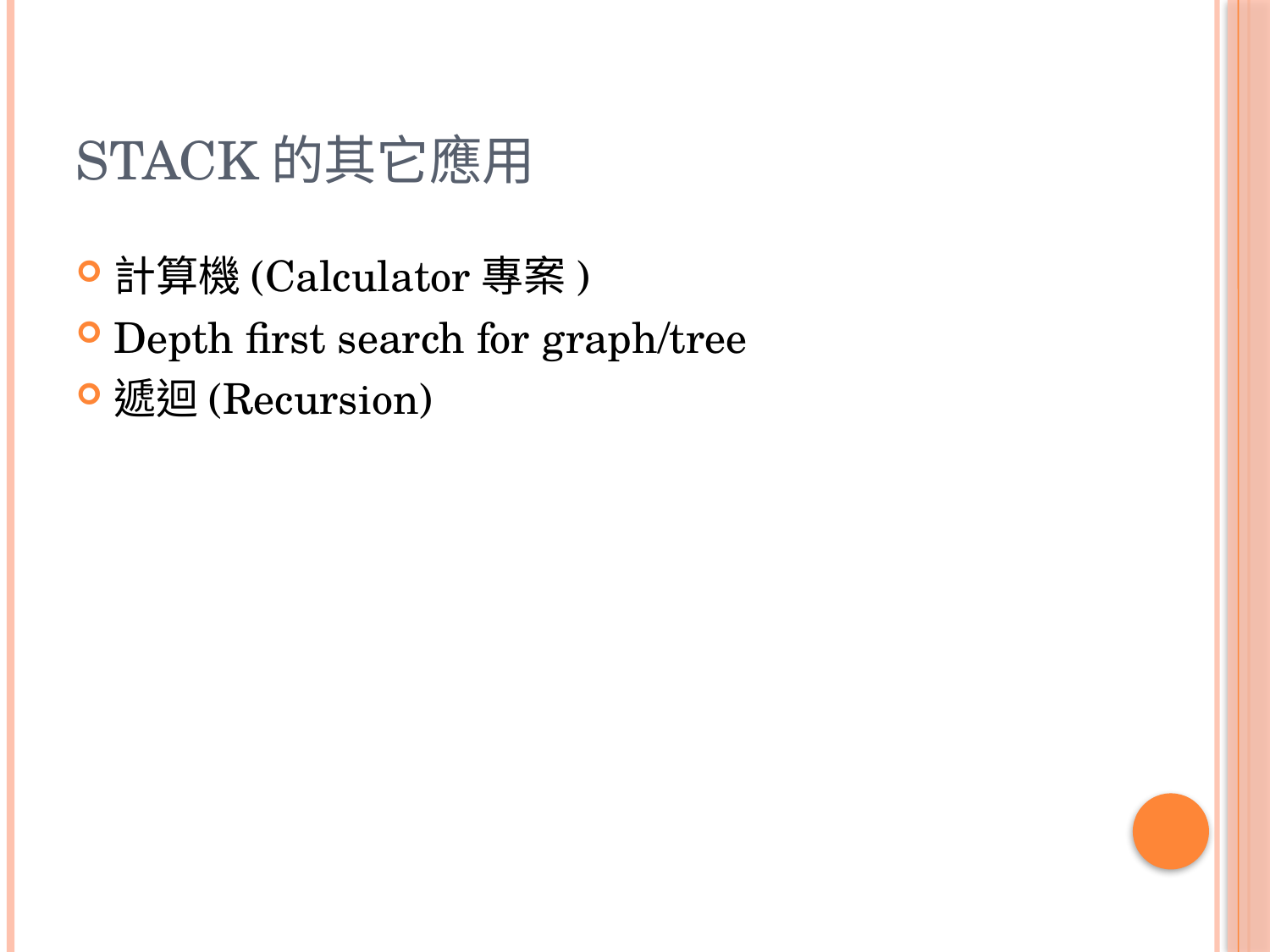

# Stack的其它應用
計算機(Calculator專案)
Depth first search for graph/tree
遞迴(Recursion)